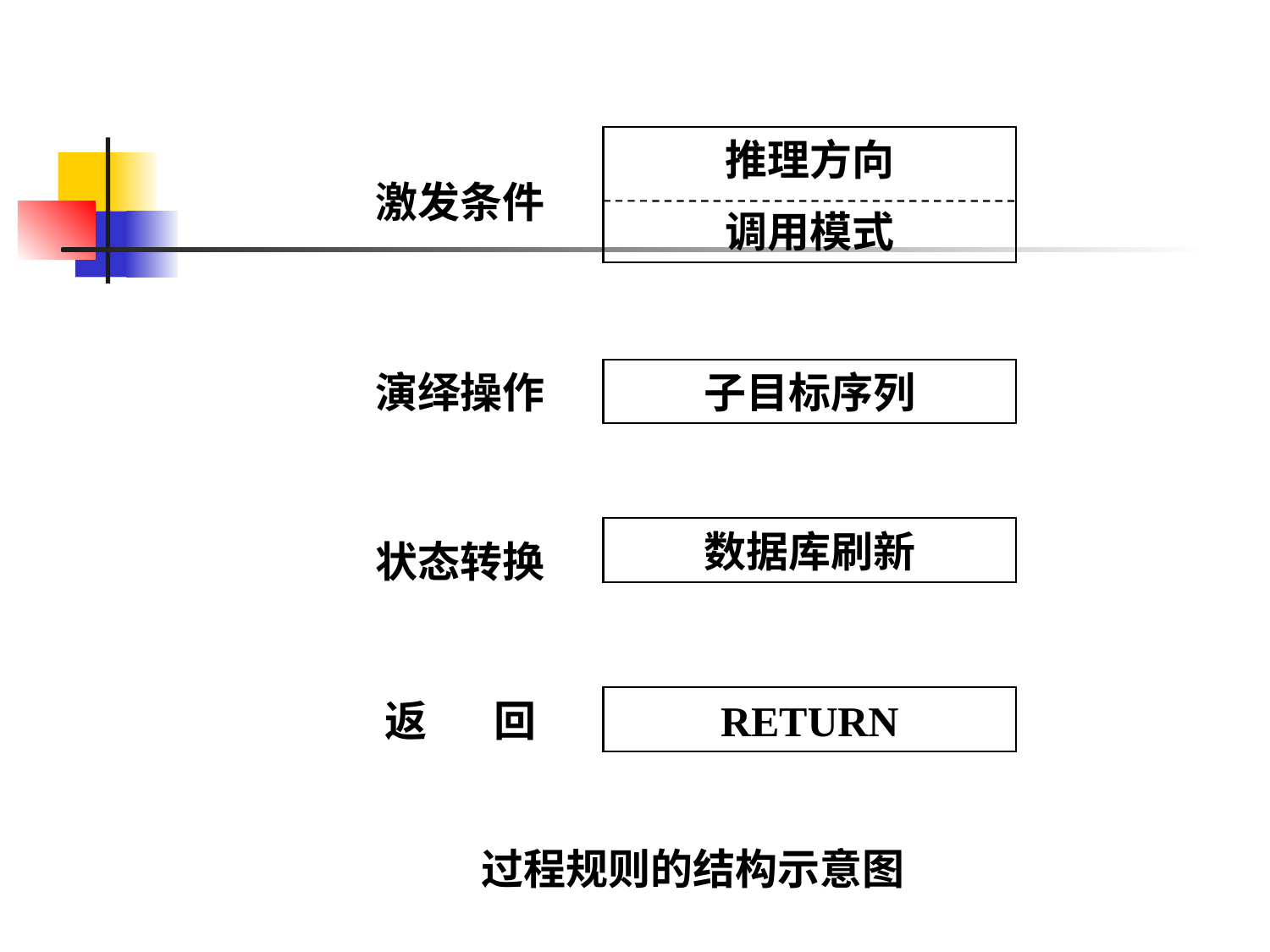

推理方向
调用模式
激发条件

演绎操作
子目标序列
数据库刷新
状态转换
返       回
RETURN
过程规则的结构示意图